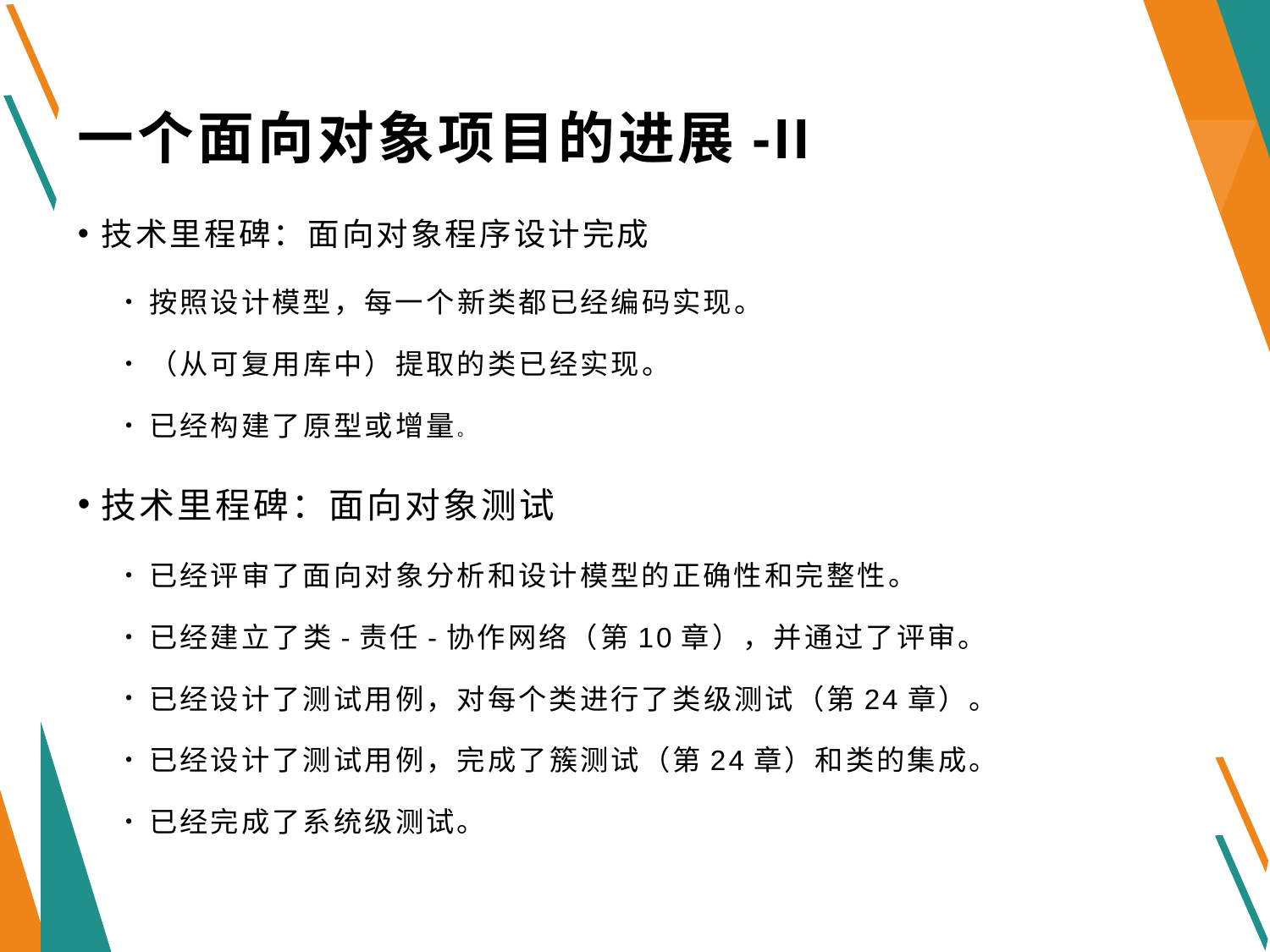

# 一个面向对象项目的进展-II
技术里程碑：面向对象程序设计完成
按照设计模型，每一个新类都已经编码实现。
（从可复用库中）提取的类已经实现。
已经构建了原型或增量。
技术里程碑：面向对象测试
已经评审了面向对象分析和设计模型的正确性和完整性。
已经建立了类-责任-协作网络（第10章），并通过了评审。
已经设计了测试用例，对每个类进行了类级测试（第24章）。
已经设计了测试用例，完成了簇测试（第24章）和类的集成。
已经完成了系统级测试。
15